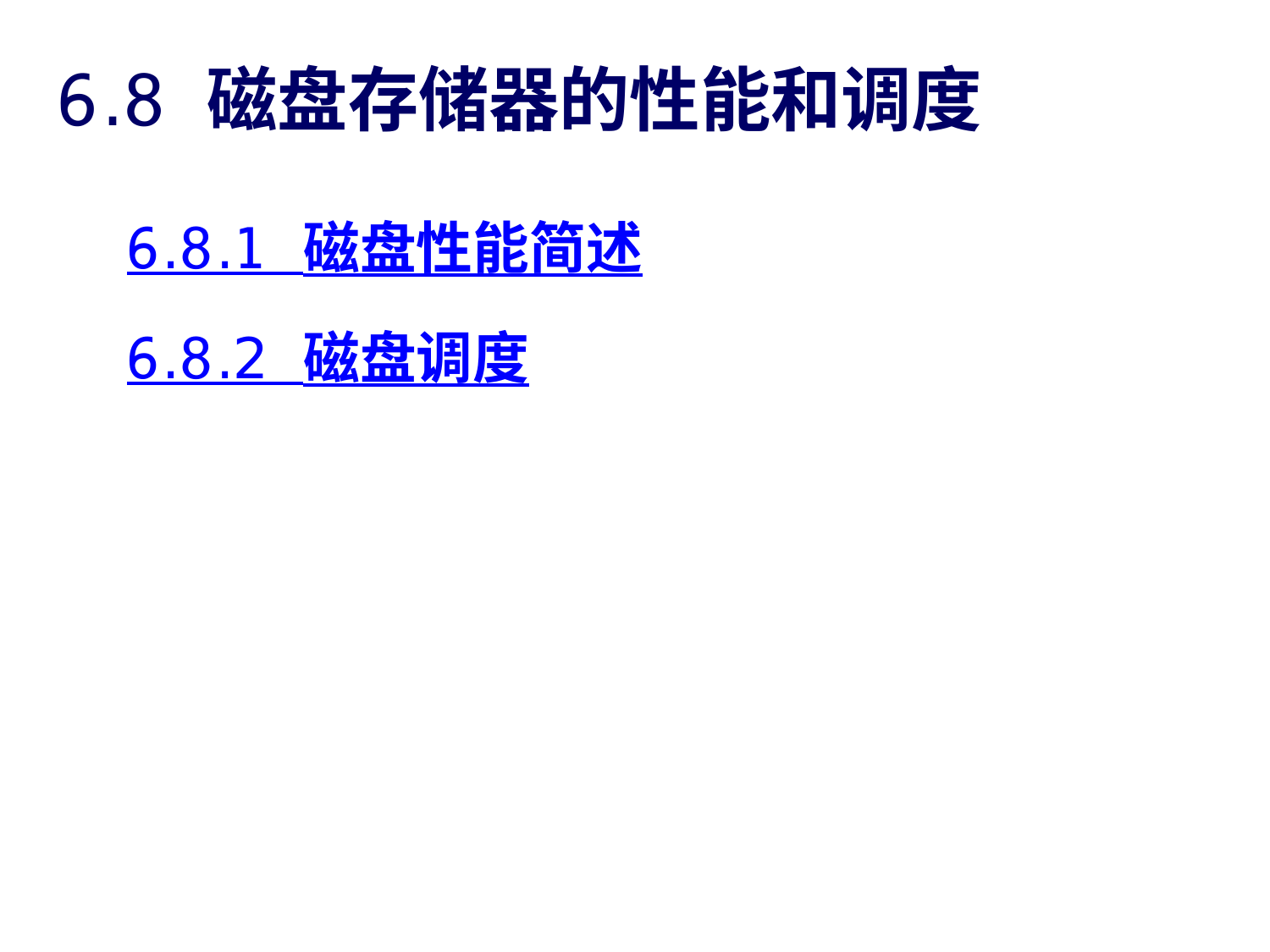

# 6.8 磁盘存储器的性能和调度
6.8.1  磁盘性能简述
6.8.2  磁盘调度
90